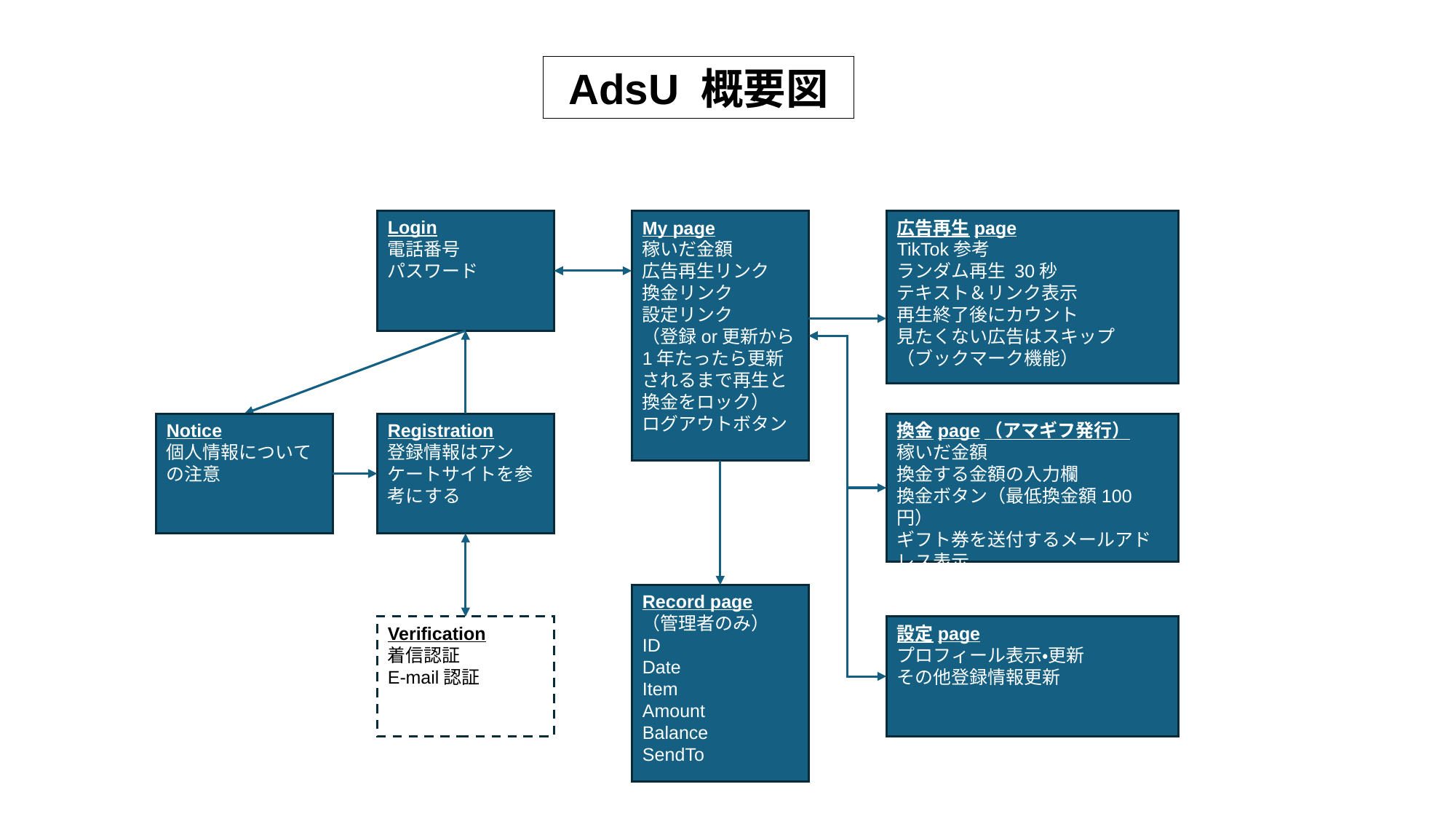

AdsU 概要図
My page
稼いだ金額
広告再生リンク
換金リンク
設定リンク
（登録or更新から1年たったら更新されるまで再生と換金をロック）
ログアウトボタン
広告再生page
TikTok参考
ランダム再生 30秒
テキスト＆リンク表示
再生終了後にカウント
見たくない広告はスキップ
（ブックマーク機能）
Login
電話番号
パスワード
換金page（アマギフ発行）
稼いだ金額
換金する金額の入力欄
換金ボタン（最低換金額100円）
ギフト券を送付するメールアドレス表示
Notice
個人情報についての注意
Registration
登録情報はアンケートサイトを参考にする
Record page
（管理者のみ）
ID
Date
Item
Amount
Balance
SendTo
設定page
プロフィール表示・更新
その他登録情報更新
Verification
着信認証
E-mail認証